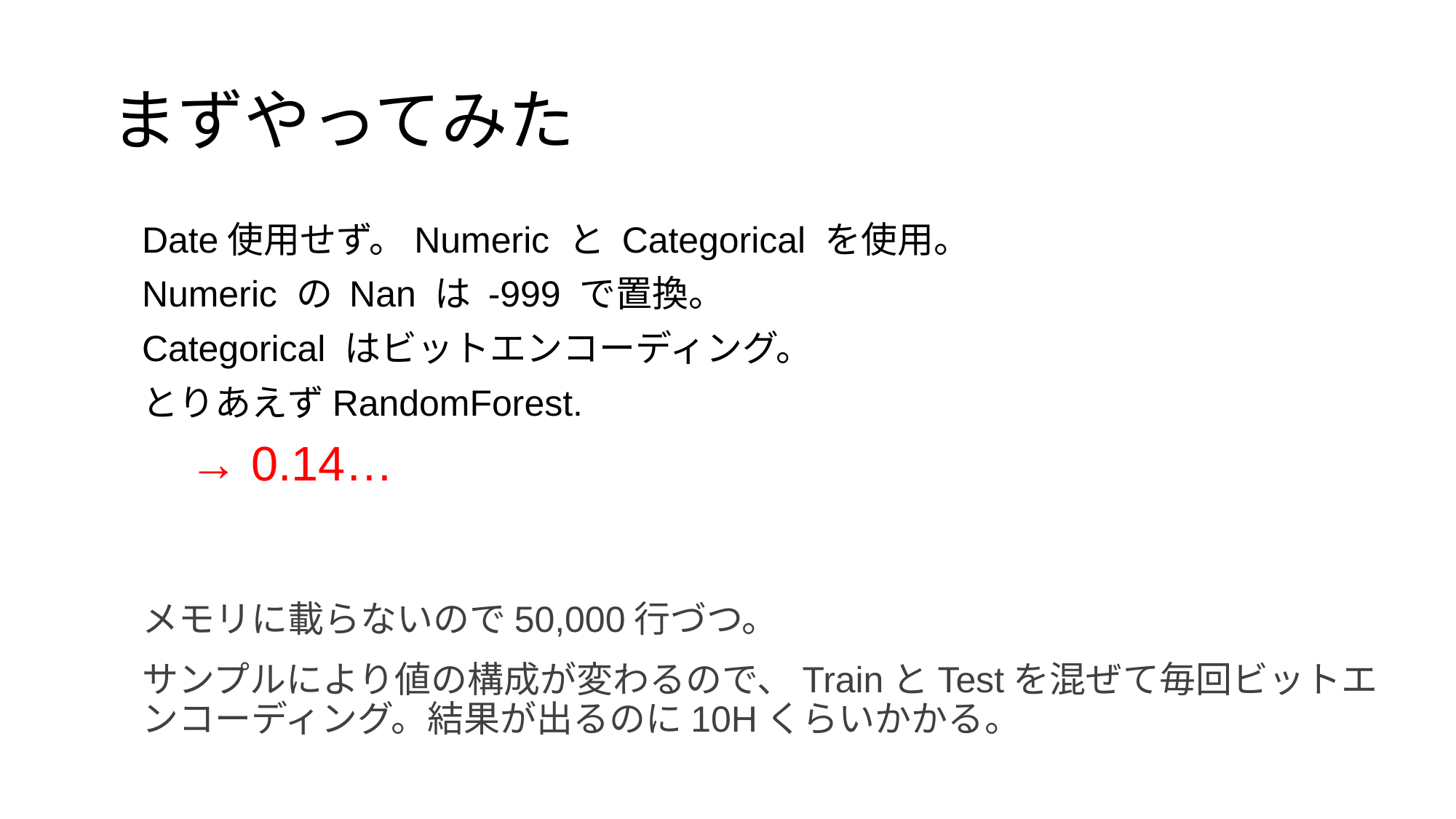

# まずやってみた
Date使用せず。Numeric と Categorical を使用。
Numeric の Nan は -999 で置換。
Categorical はビットエンコーディング。
とりあえずRandomForest.
    → 0.14…

メモリに載らないので50,000行づつ。
サンプルにより値の構成が変わるので、TrainとTestを混ぜて毎回ビットエンコーディング。結果が出るのに10Hくらいかかる。